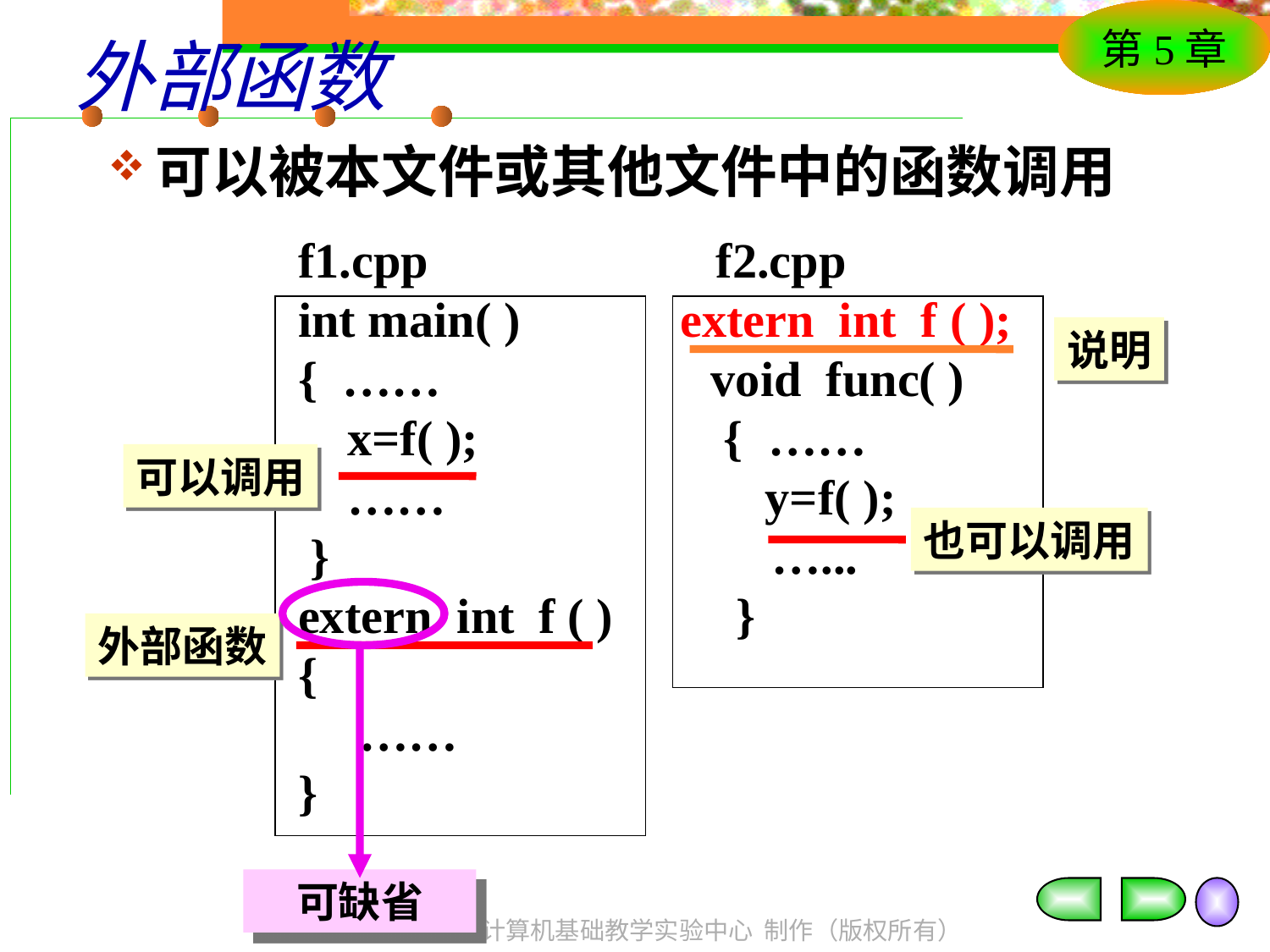

# 外部函数
可以被本文件或其他文件中的函数调用
f1.cpp		   f2.cpp
int main( )             extern  int  f ( );
{  ……                      void  func( )
    x=f( );                    {  ……
    ……                          y=f( );
 }                                    …...
extern  int  f ( )          }
{
     ……
}

说明

可以调用

也可以调用

可缺省
外部函数